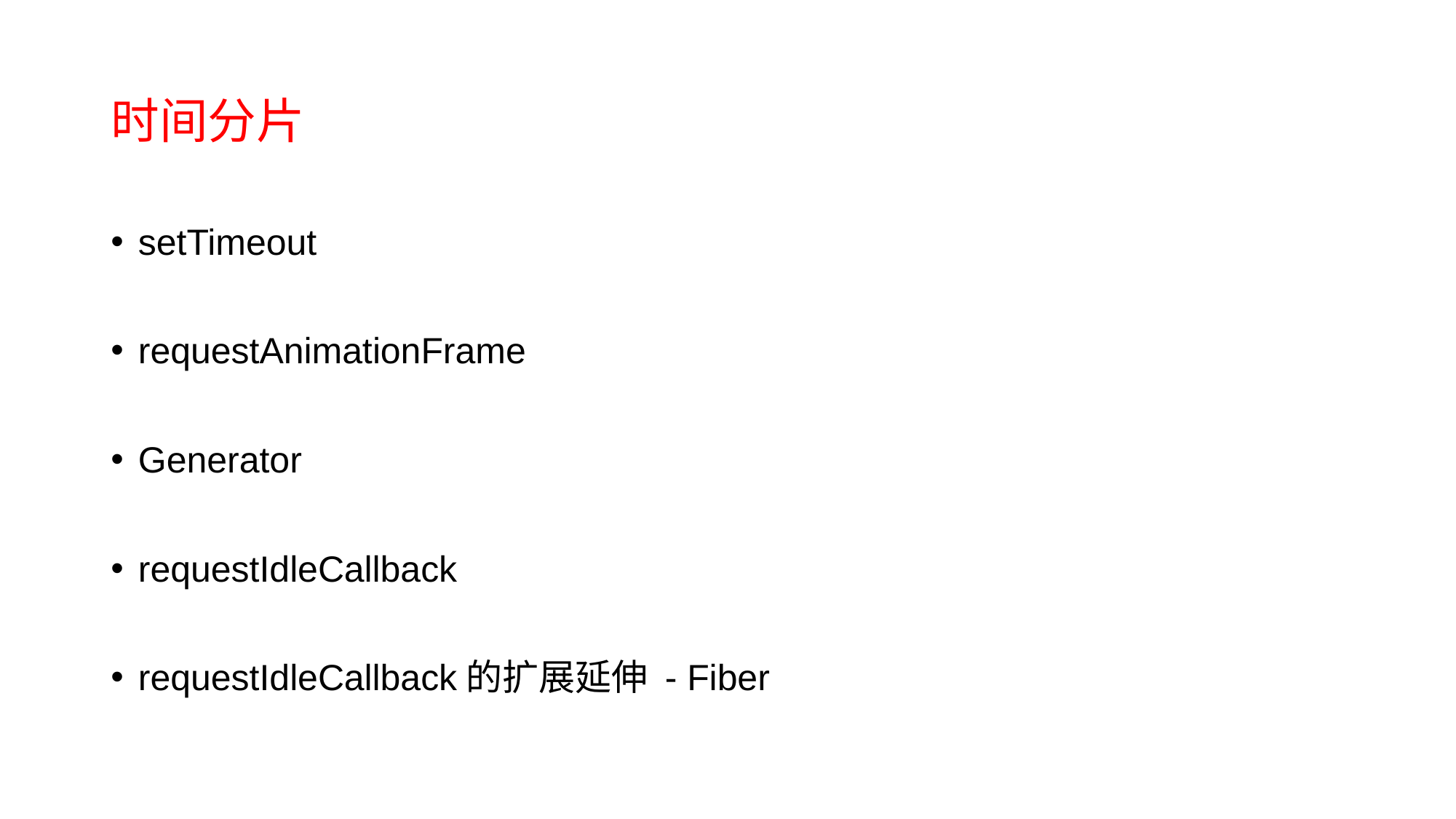

# 时间分片
setTimeout

requestAnimationFrame

Generator

requestIdleCallback

requestIdleCallback的扩展延伸 - Fiber